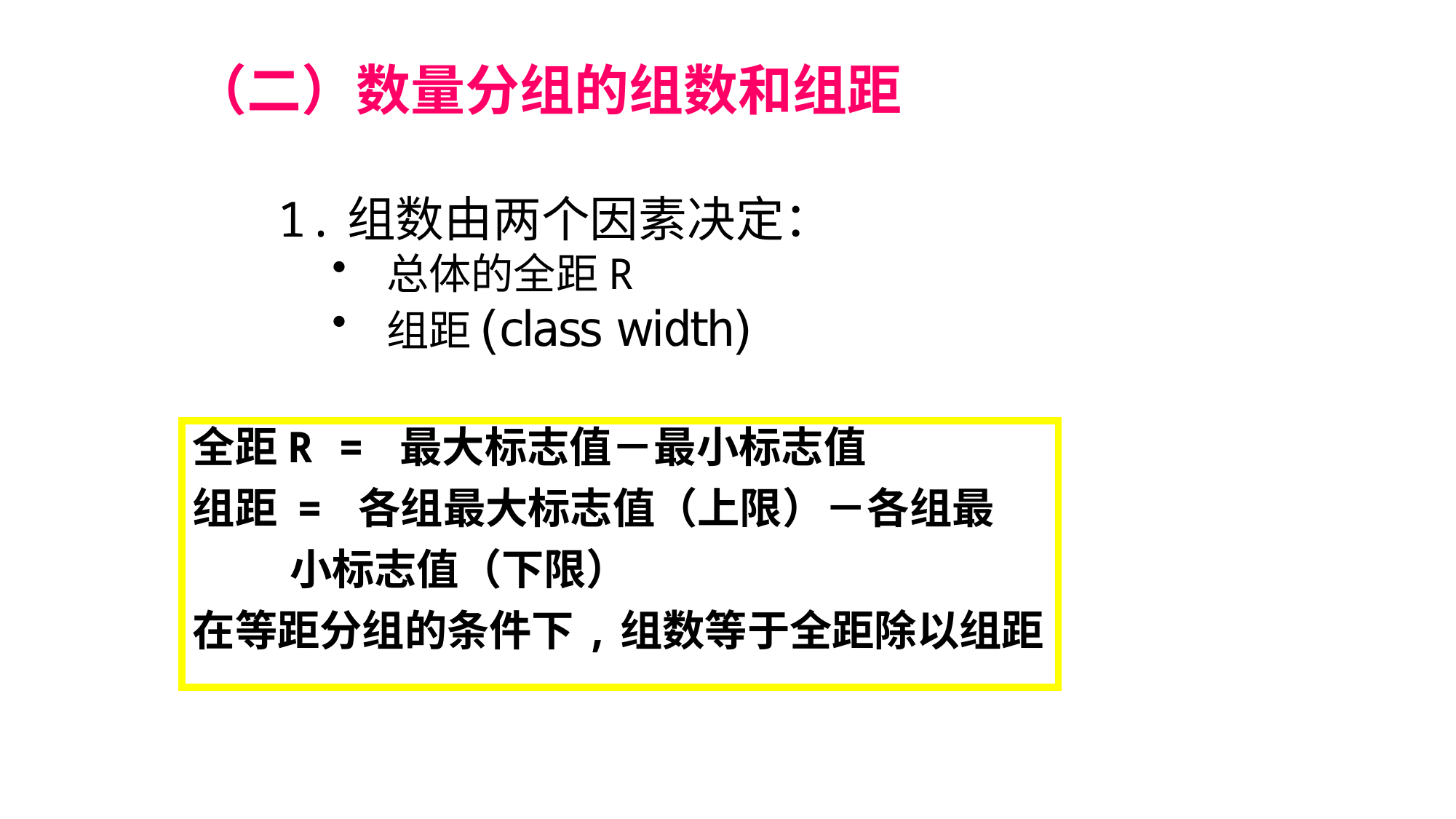

# （二）数量分组的组数和组距
1.组数由两个因素决定：
总体的全距R
组距(class width)
全距R = 最大标志值－最小标志值
组距 = 各组最大标志值（上限）－各组最
         小标志值（下限）
在等距分组的条件下,组数等于全距除以组距